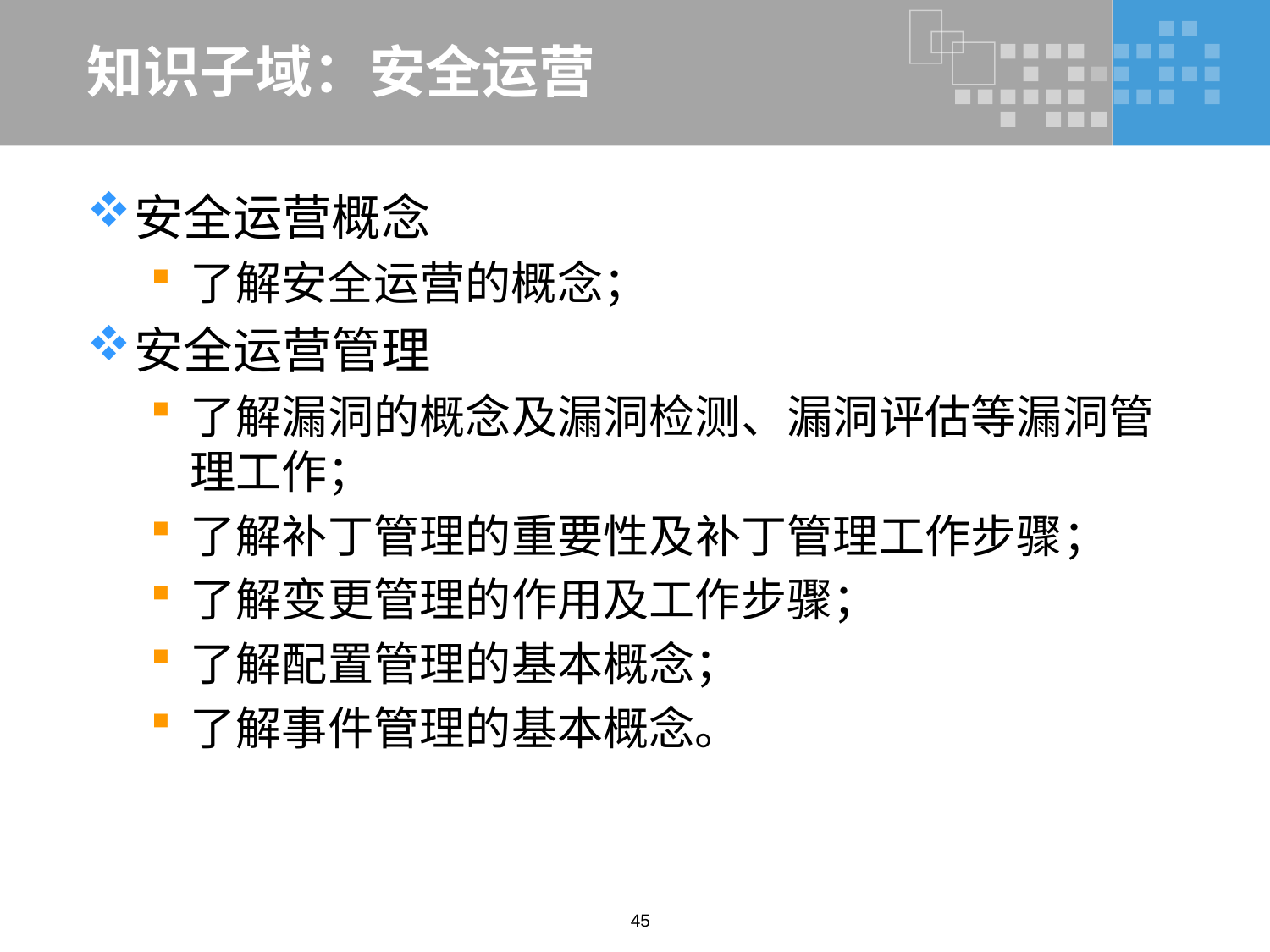

# 知识子域：安全运营
安全运营概念
了解安全运营的概念；
安全运营管理
了解漏洞的概念及漏洞检测、漏洞评估等漏洞管理工作；
了解补丁管理的重要性及补丁管理工作步骤；
了解变更管理的作用及工作步骤；
了解配置管理的基本概念；
了解事件管理的基本概念。

45